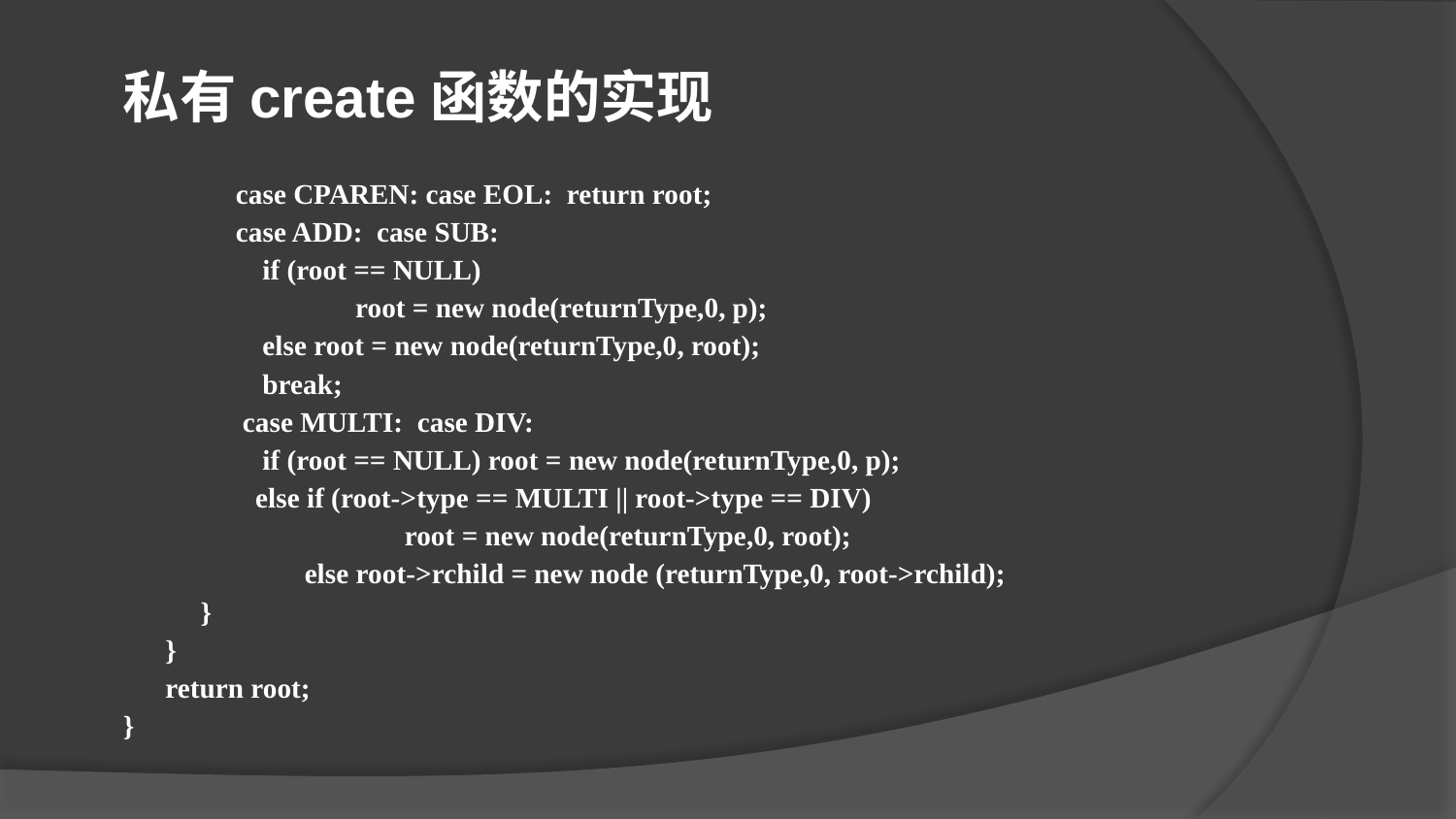

私有create函数的实现
                case CPAREN: case EOL:  return root;
                case ADD:  case SUB:
	      if (root == NULL)
                                 root = new node(returnType,0, p);
	      else root = new node(returnType,0, root);
	      break;
                 case MULTI:  case DIV:
	      if (root == NULL) root = new node(returnType,0, p);
	     else if (root->type == MULTI || root->type == DIV)
                                        root = new node(returnType,0, root);
	            else root->rchild = new node (returnType,0, root->rchild);
           }
      }
      return root;
}